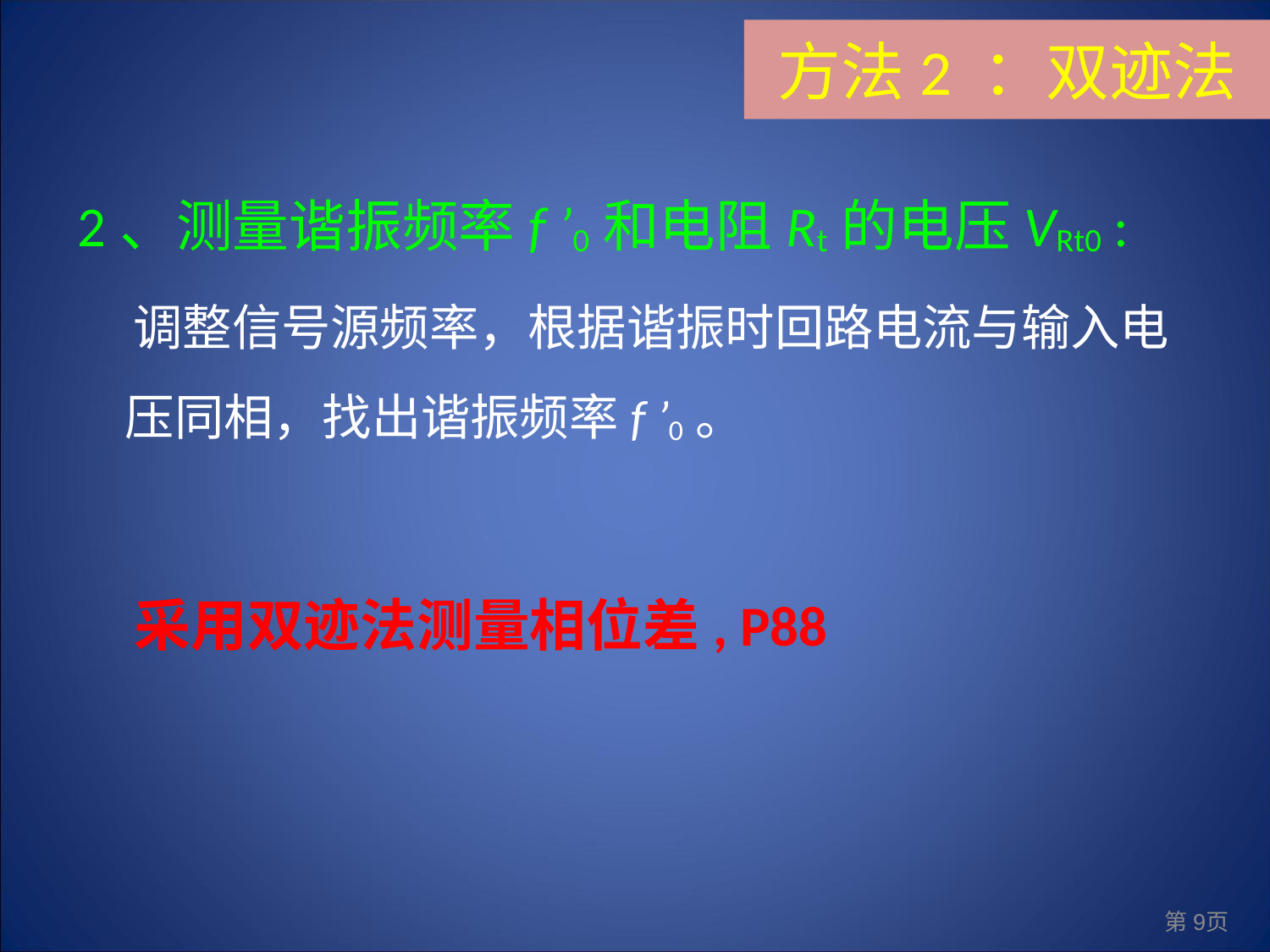

方法2 ：双迹法
2、测量谐振频率f ’0和电阻Rt的电压VRt0 :
    调整信号源频率，根据谐振时回路电流与输入电压同相，找出谐振频率f ’0。

    采用双迹法测量相位差, P88